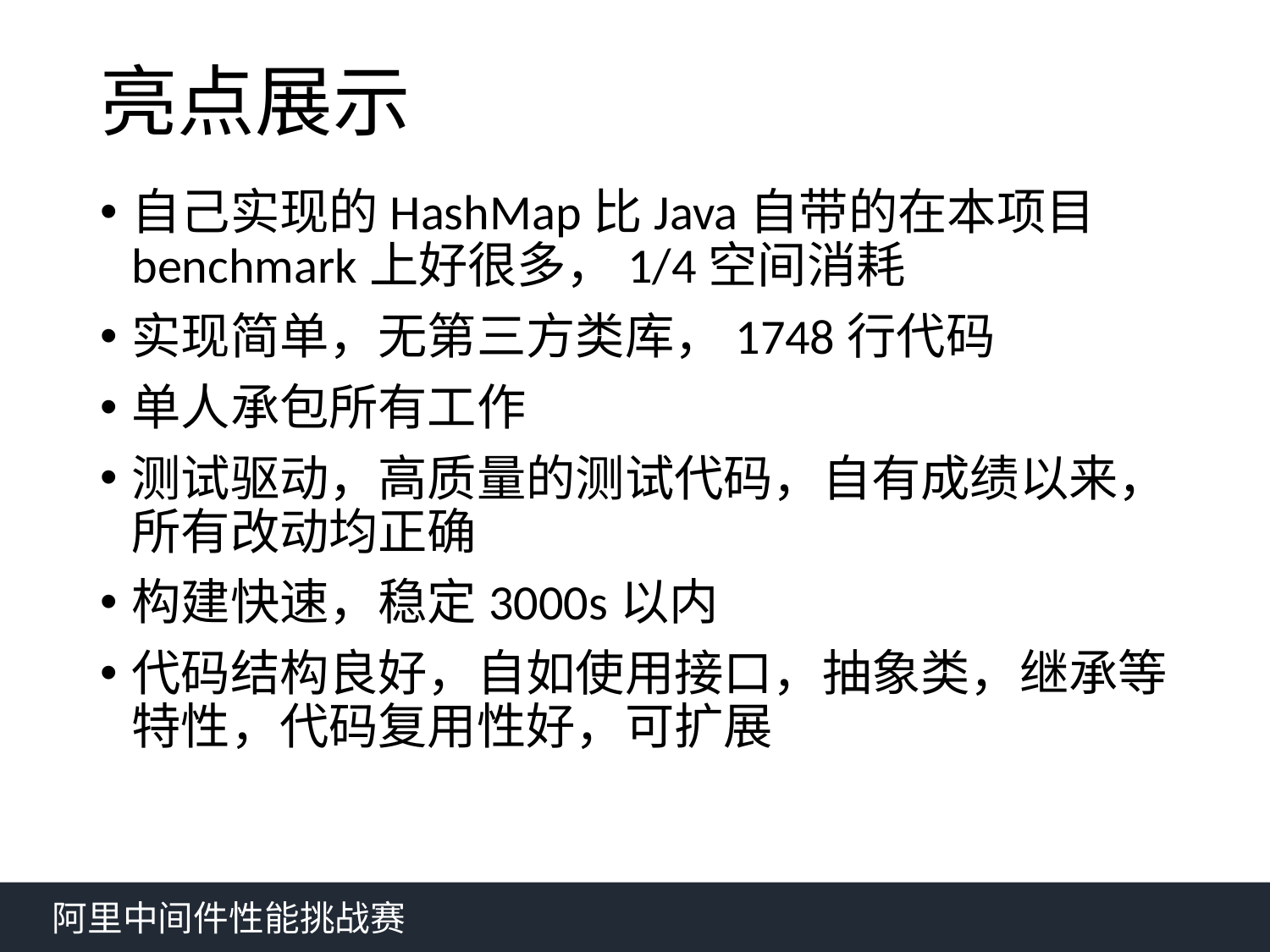

# 亮点展示
自己实现的HashMap比Java自带的在本项目benchmark上好很多，1/4空间消耗
实现简单，无第三方类库，1748行代码
单人承包所有工作
测试驱动，高质量的测试代码，自有成绩以来，所有改动均正确
构建快速，稳定3000s以内
代码结构良好，自如使用接口，抽象类，继承等特性，代码复用性好，可扩展